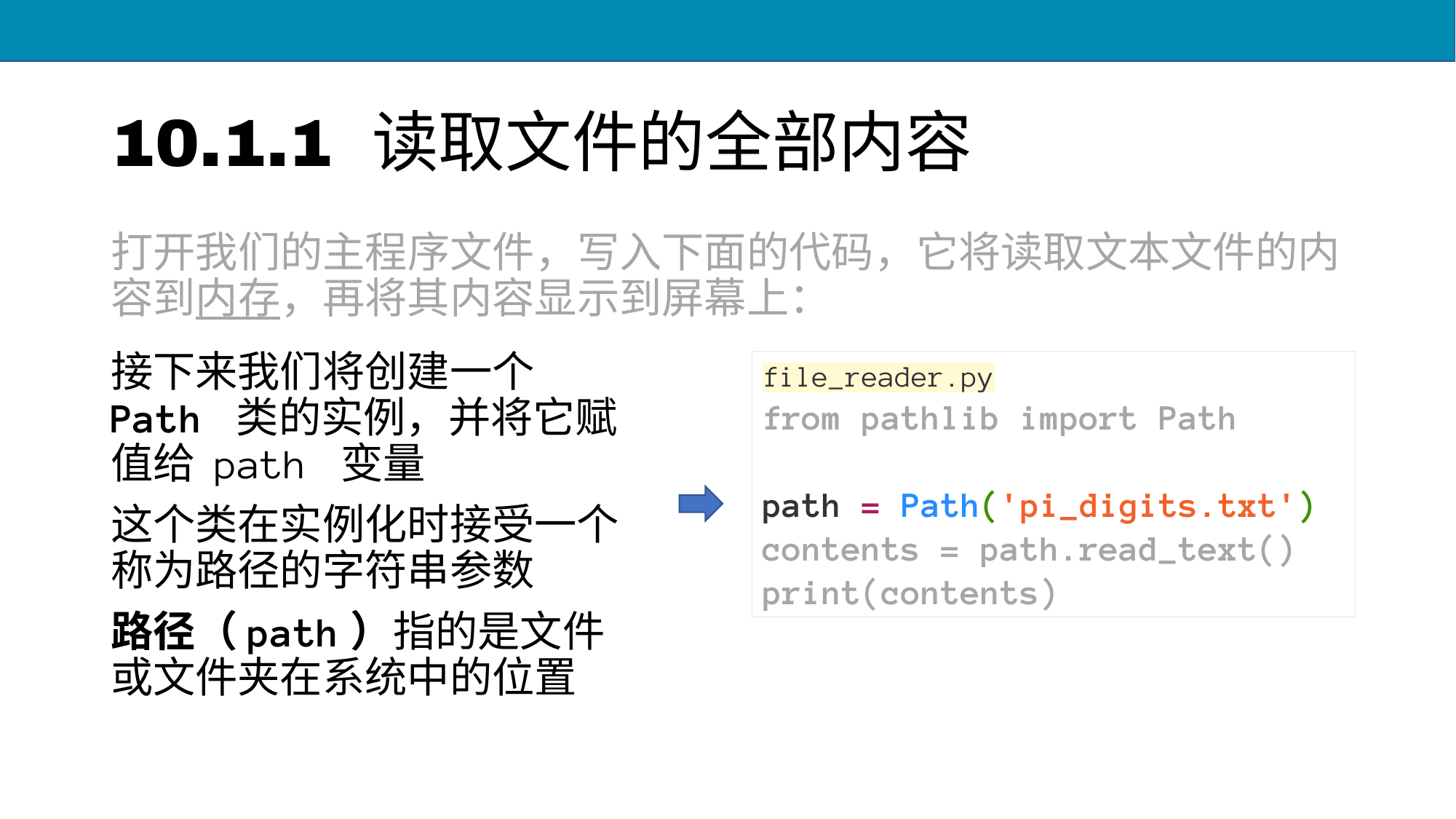

# 10.1.1 读取文件的全部内容
打开我们的主程序文件，写入下面的代码，它将读取文本文件的内容到内存，再将其内容显示到屏幕上：
接下来我们将创建一个 Path 类的实例，并将它赋值给 path 变量
这个类在实例化时接受一个称为路径的字符串参数
路径（path）指的是文件或文件夹在系统中的位置
file_reader.py
from pathlib import Path
path = Path('pi_digits.txt')
contents = path.read_text()
print(contents)